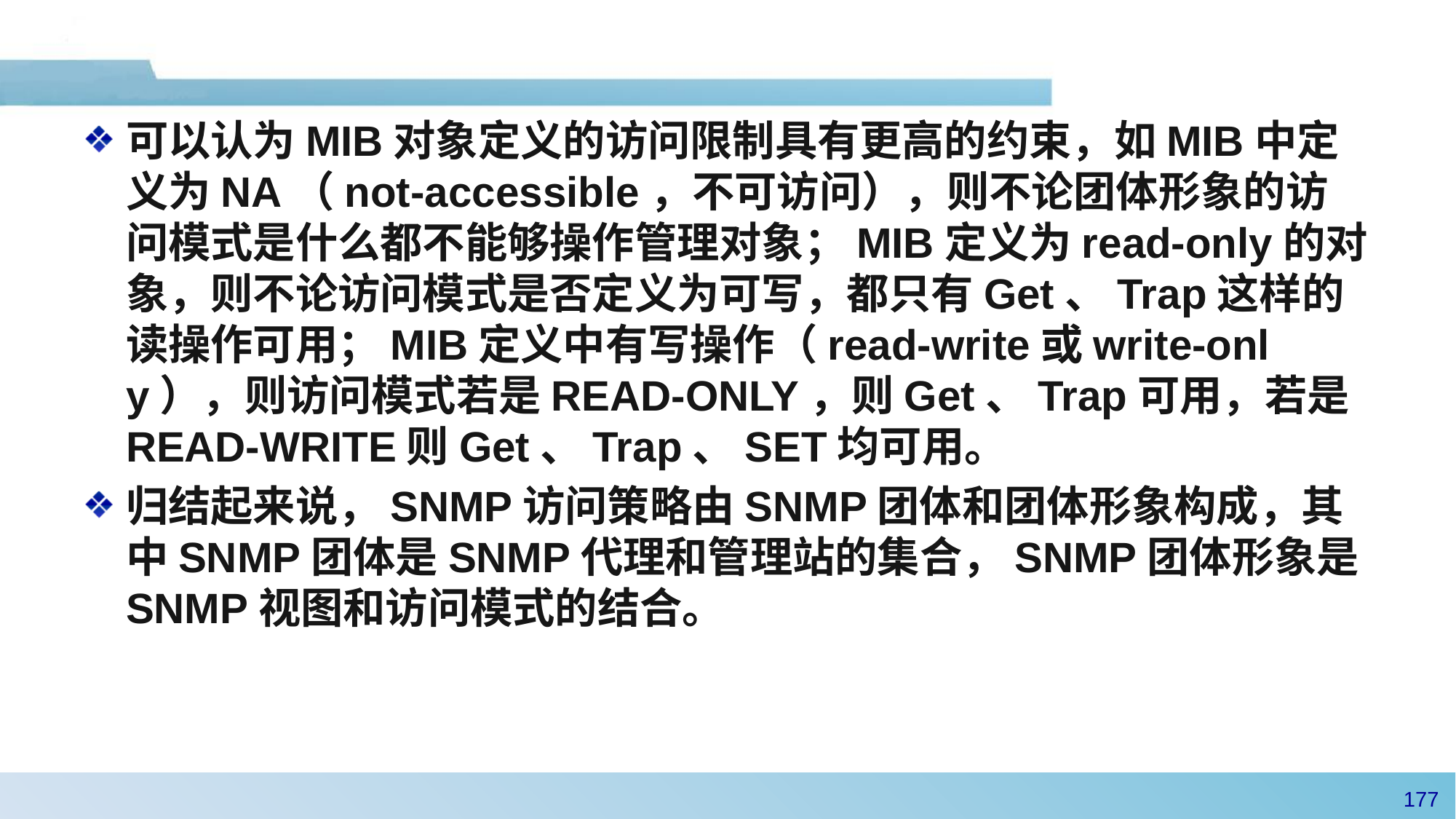

可以认为MIB对象定义的访问限制具有更高的约束，如MIB中定义为NA（not-accessible，不可访问），则不论团体形象的访问模式是什么都不能够操作管理对象；MIB定义为read-only的对象，则不论访问模式是否定义为可写，都只有Get、Trap这样的读操作可用；MIB定义中有写操作（read-write或write-only），则访问模式若是READ-ONLY，则Get、Trap可用，若是READ-WRITE则Get、Trap、SET均可用。
归结起来说，SNMP访问策略由SNMP团体和团体形象构成，其中SNMP团体是SNMP代理和管理站的集合，SNMP团体形象是SNMP视图和访问模式的结合。
177